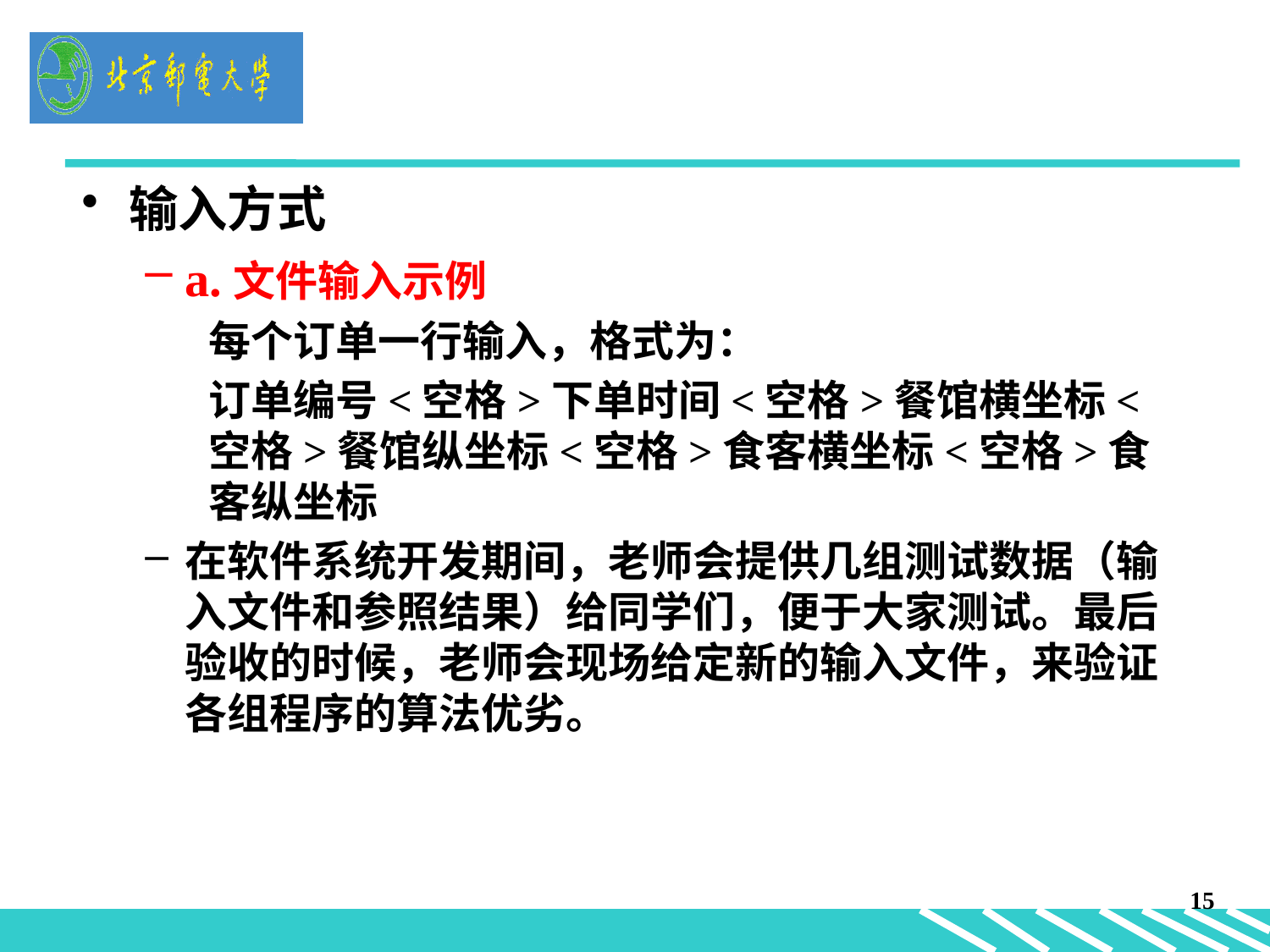

#
输入方式
a.文件输入示例
每个订单一行输入，格式为：
订单编号<空格>下单时间<空格>餐馆横坐标<空格>餐馆纵坐标<空格>食客横坐标<空格>食客纵坐标
在软件系统开发期间，老师会提供几组测试数据（输入文件和参照结果）给同学们，便于大家测试。最后验收的时候，老师会现场给定新的输入文件，来验证各组程序的算法优劣。
15